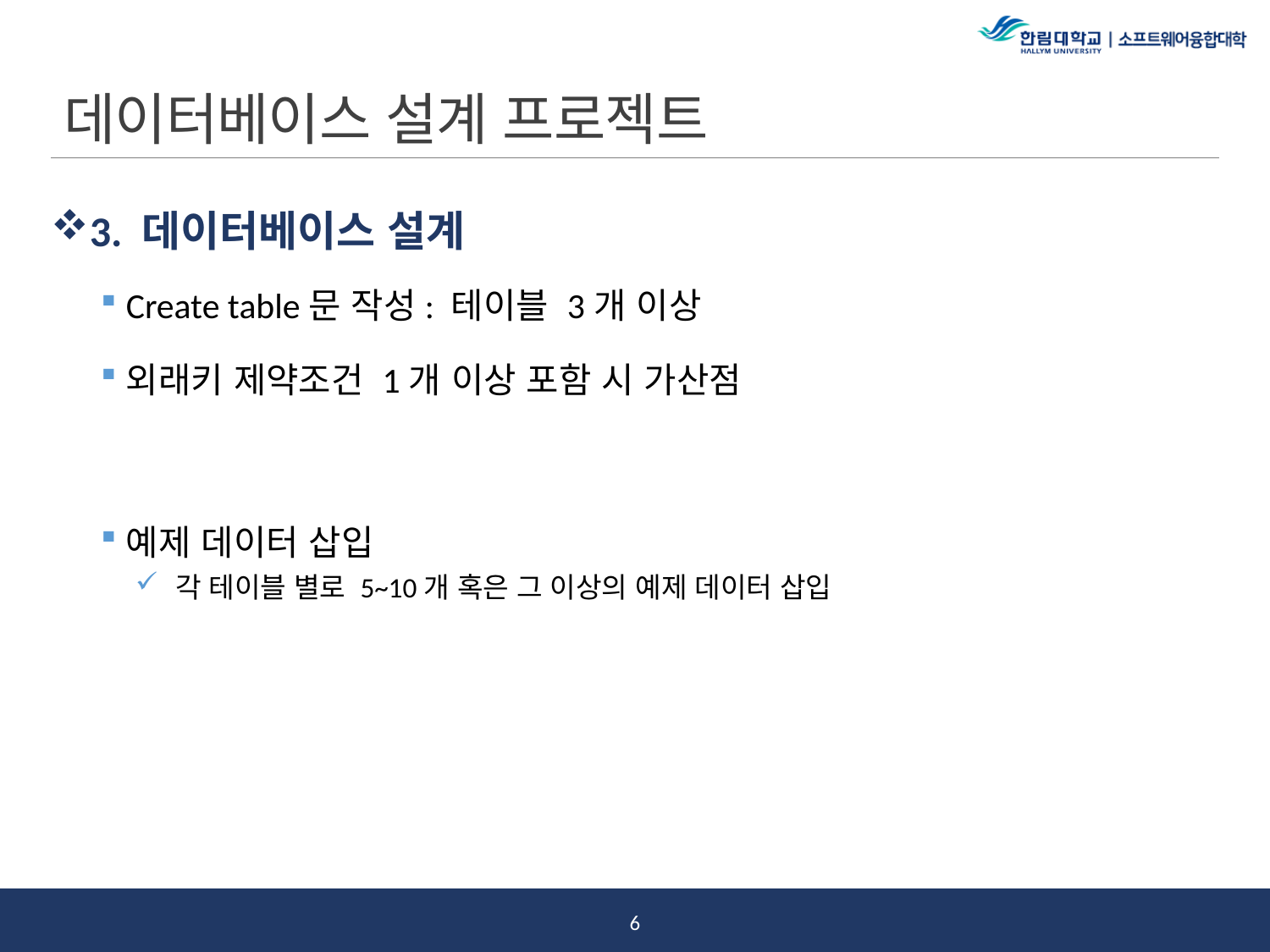

# 데이터베이스 설계 프로젝트
3. 데이터베이스 설계
Create table문 작성: 테이블 3개 이상
외래키 제약조건 1개 이상 포함 시 가산점

예제 데이터 삽입
각 테이블 별로 5~10개 혹은 그 이상의 예제 데이터 삽입

6